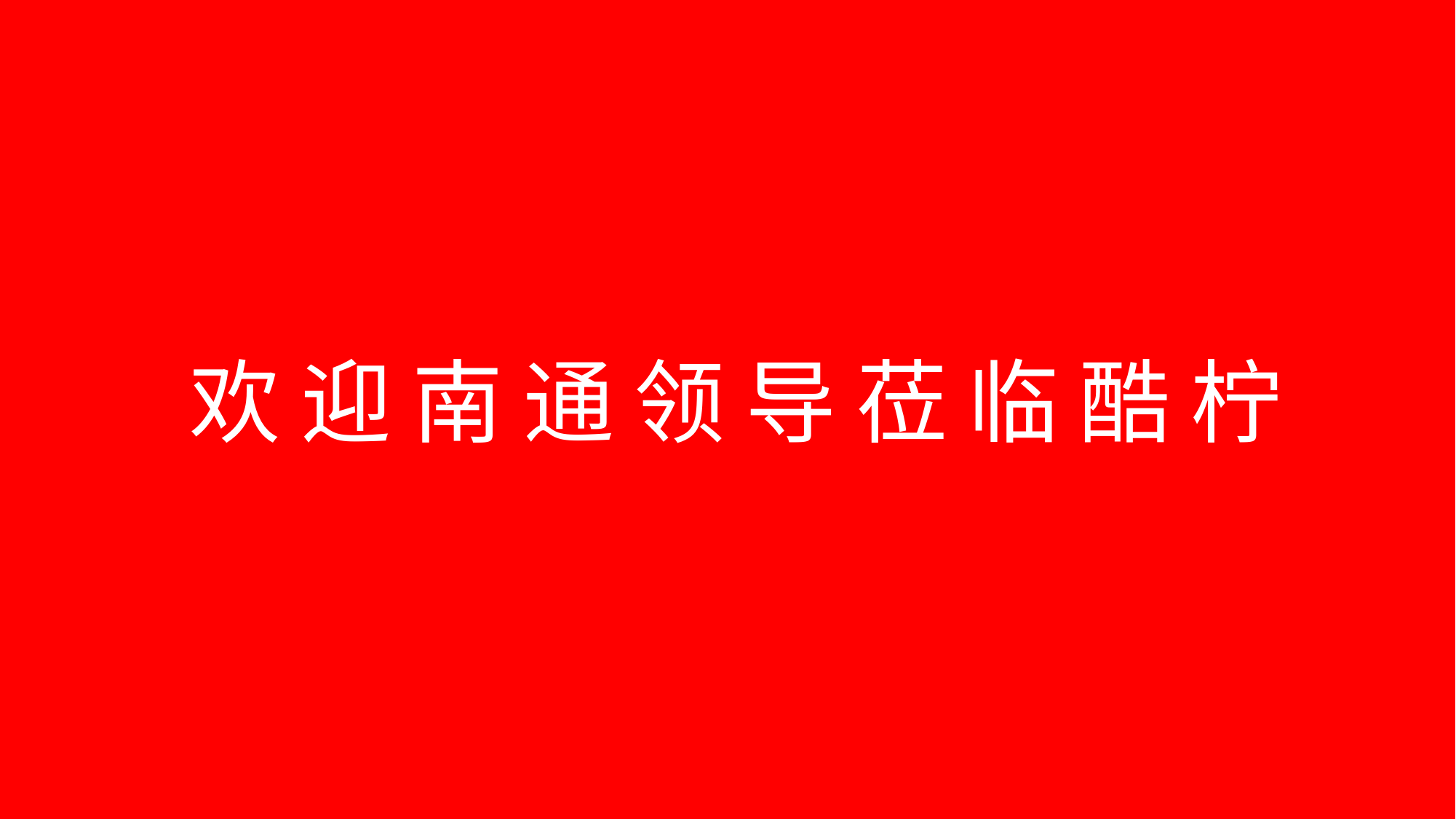

# 欢 迎 南 通 领 导 莅 临 酷 柠